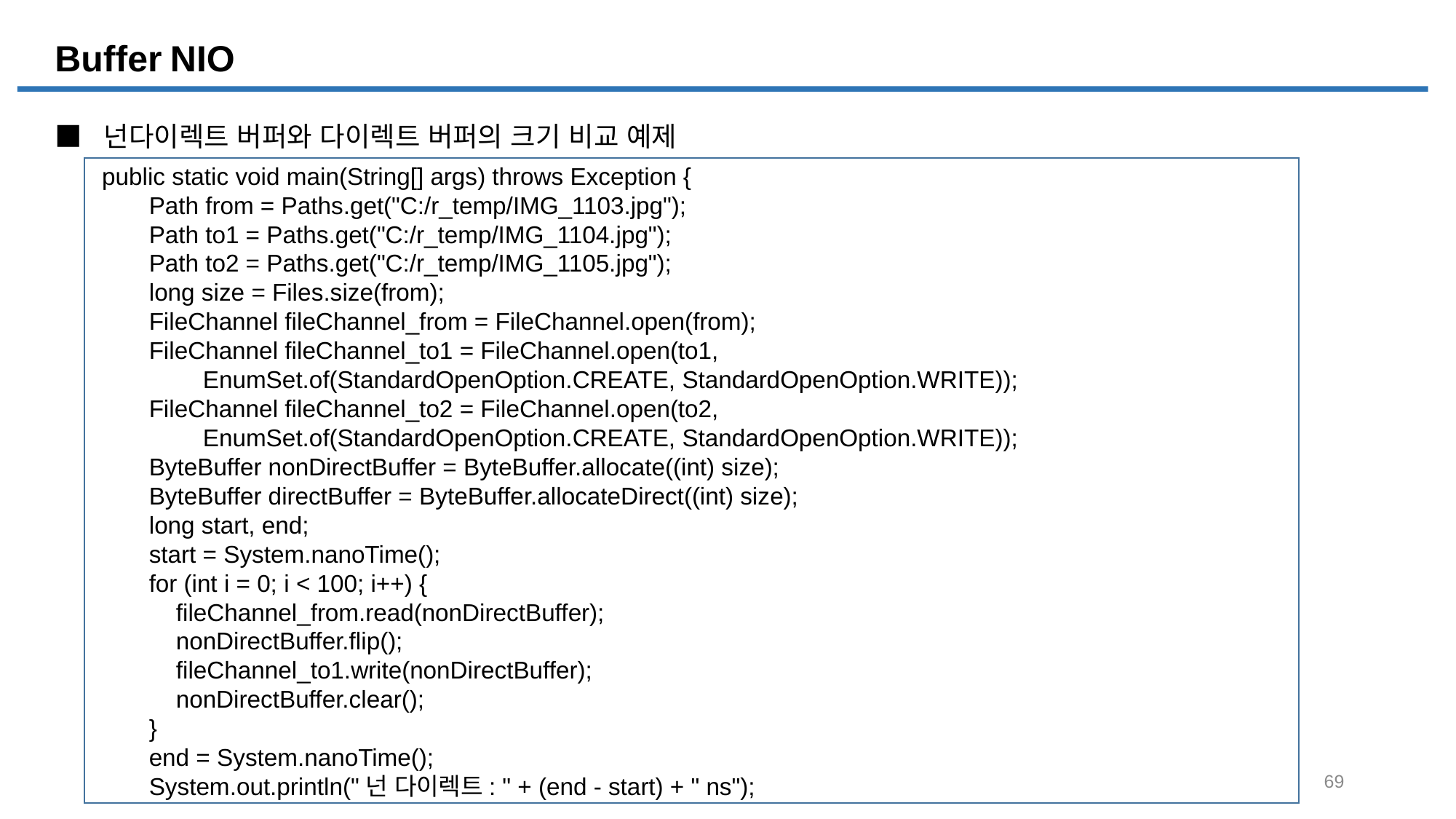

NIO

Buffer
■  넌다이렉트 버퍼와 다이렉트 버퍼의 크기 비교 예제
 public static void main(String[] args) throws Exception {
        Path from = Paths.get("C:/r_temp/IMG_1103.jpg");
        Path to1 = Paths.get("C:/r_temp/IMG_1104.jpg");
        Path to2 = Paths.get("C:/r_temp/IMG_1105.jpg");
        long size = Files.size(from);
        FileChannel fileChannel_from = FileChannel.open(from);
        FileChannel fileChannel_to1 = FileChannel.open(to1,
                EnumSet.of(StandardOpenOption.CREATE, StandardOpenOption.WRITE));
        FileChannel fileChannel_to2 = FileChannel.open(to2,
                EnumSet.of(StandardOpenOption.CREATE, StandardOpenOption.WRITE));
        ByteBuffer nonDirectBuffer = ByteBuffer.allocate((int) size);
        ByteBuffer directBuffer = ByteBuffer.allocateDirect((int) size);
        long start, end;
        start = System.nanoTime();
        for (int i = 0; i < 100; i++) {
            fileChannel_from.read(nonDirectBuffer);
            nonDirectBuffer.flip();
            fileChannel_to1.write(nonDirectBuffer);
            nonDirectBuffer.clear();
        }
        end = System.nanoTime();
        System.out.println("넌 다이렉트: " + (end - start) + " ns");
69